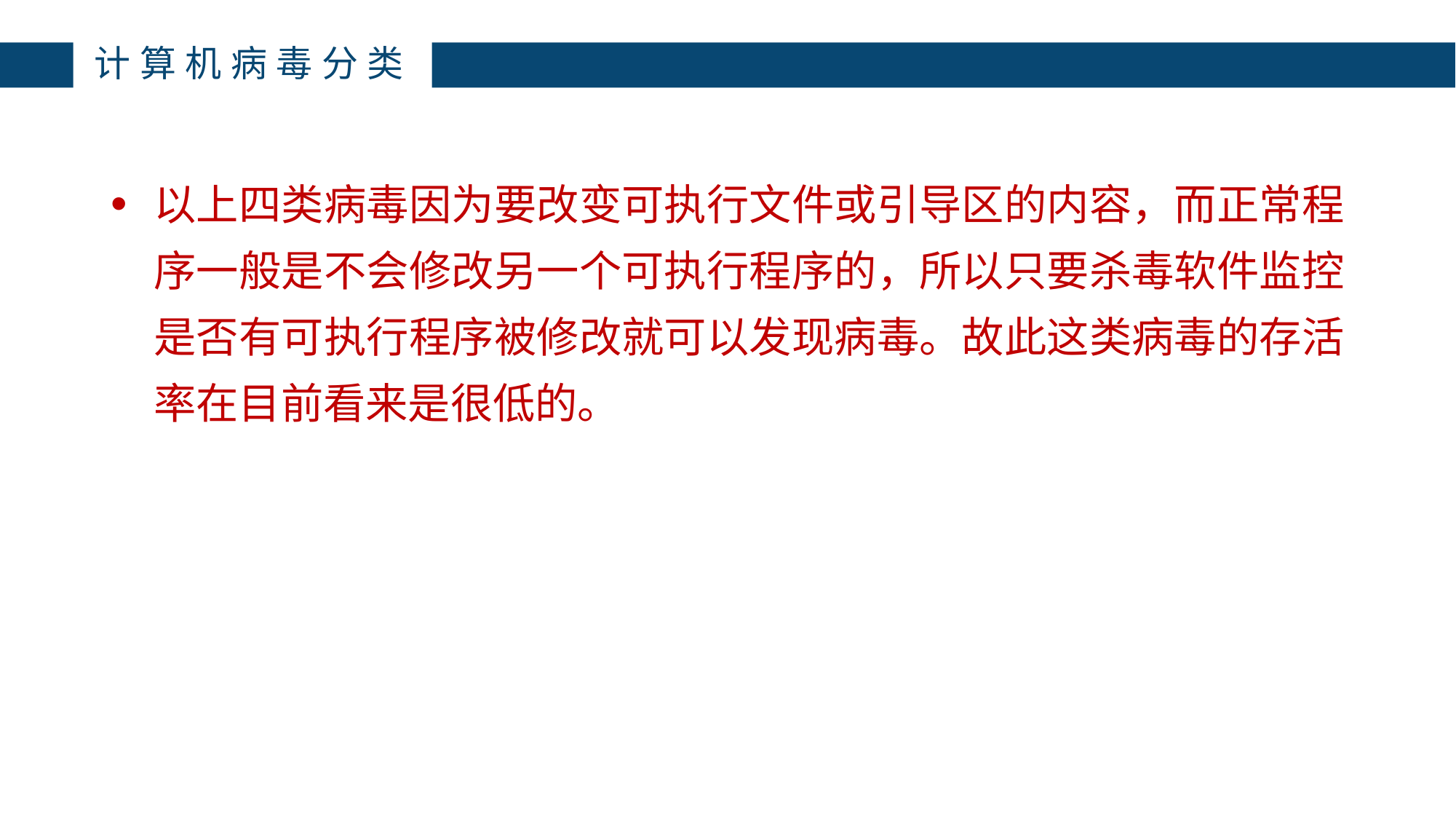

# 计算机病毒分类

以上四类病毒因为要改变可执行文件或引导区的内容，而正常程序一般是不会修改另一个可执行程序的，所以只要杀毒软件监控是否有可执行程序被修改就可以发现病毒。故此这类病毒的存活率在目前看来是很低的。